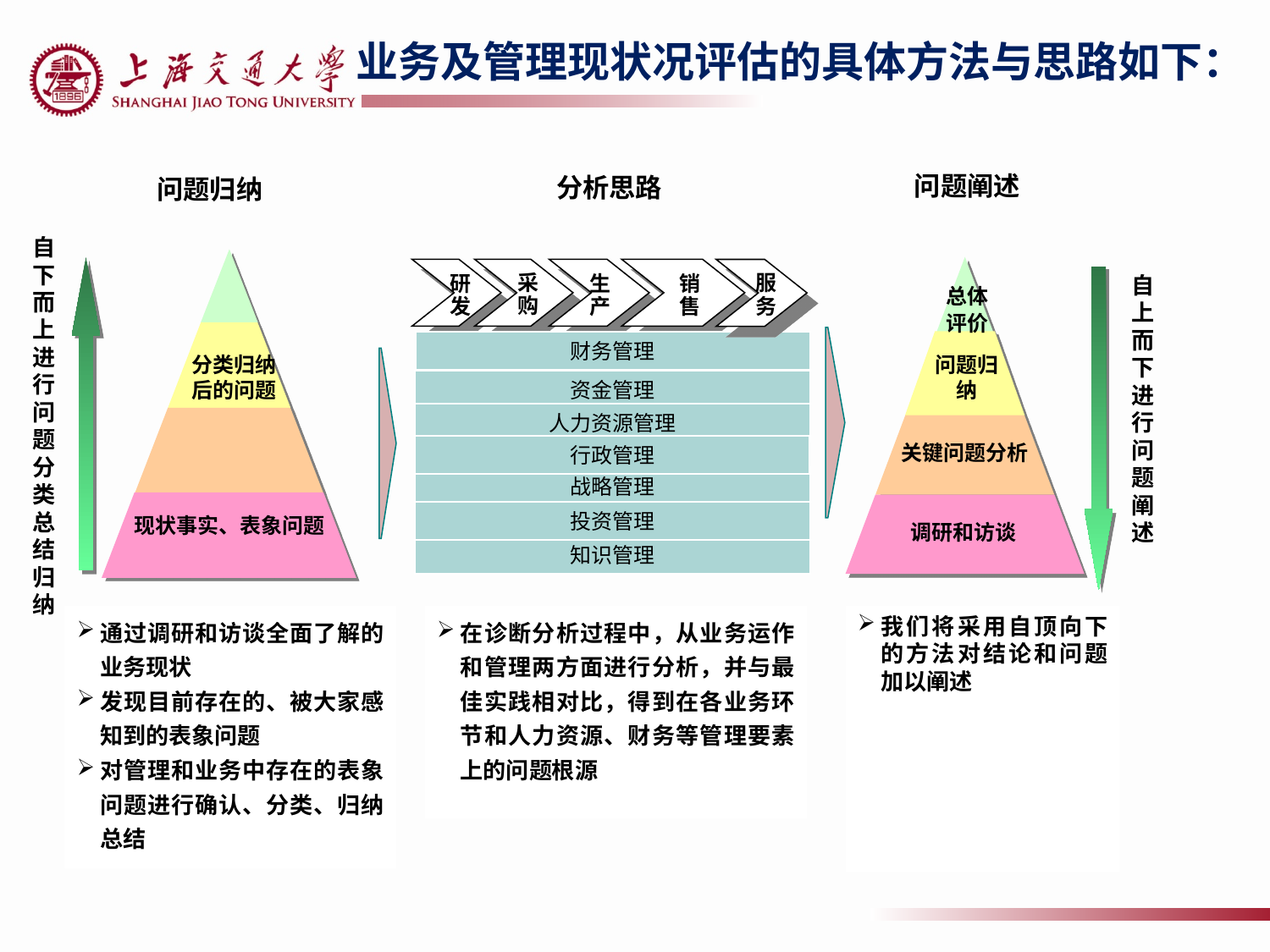

# 业务及管理现状况评估的具体方法与思路如下：
问题阐述
分析思路
问题归纳
自下而上进行问题分类总结归纳

研发

采购

生
产

销
售

服务

自上而下进行问题阐述

总体
评价

财务管理
分类归纳
后的问题

问题归纳
资金管理
人力资源管理

行政管理
关键问题分析
战略管理

现状事实、表象问题
投资管理
调研和访谈
知识管理
通过调研和访谈全面了解的业务现状
发现目前存在的、被大家感知到的表象问题
对管理和业务中存在的表象问题进行确认、分类、归纳总结
在诊断分析过程中，从业务运作和管理两方面进行分析，并与最佳实践相对比，得到在各业务环节和人力资源、财务等管理要素上的问题根源
我们将采用自顶向下的方法对结论和问题加以阐述